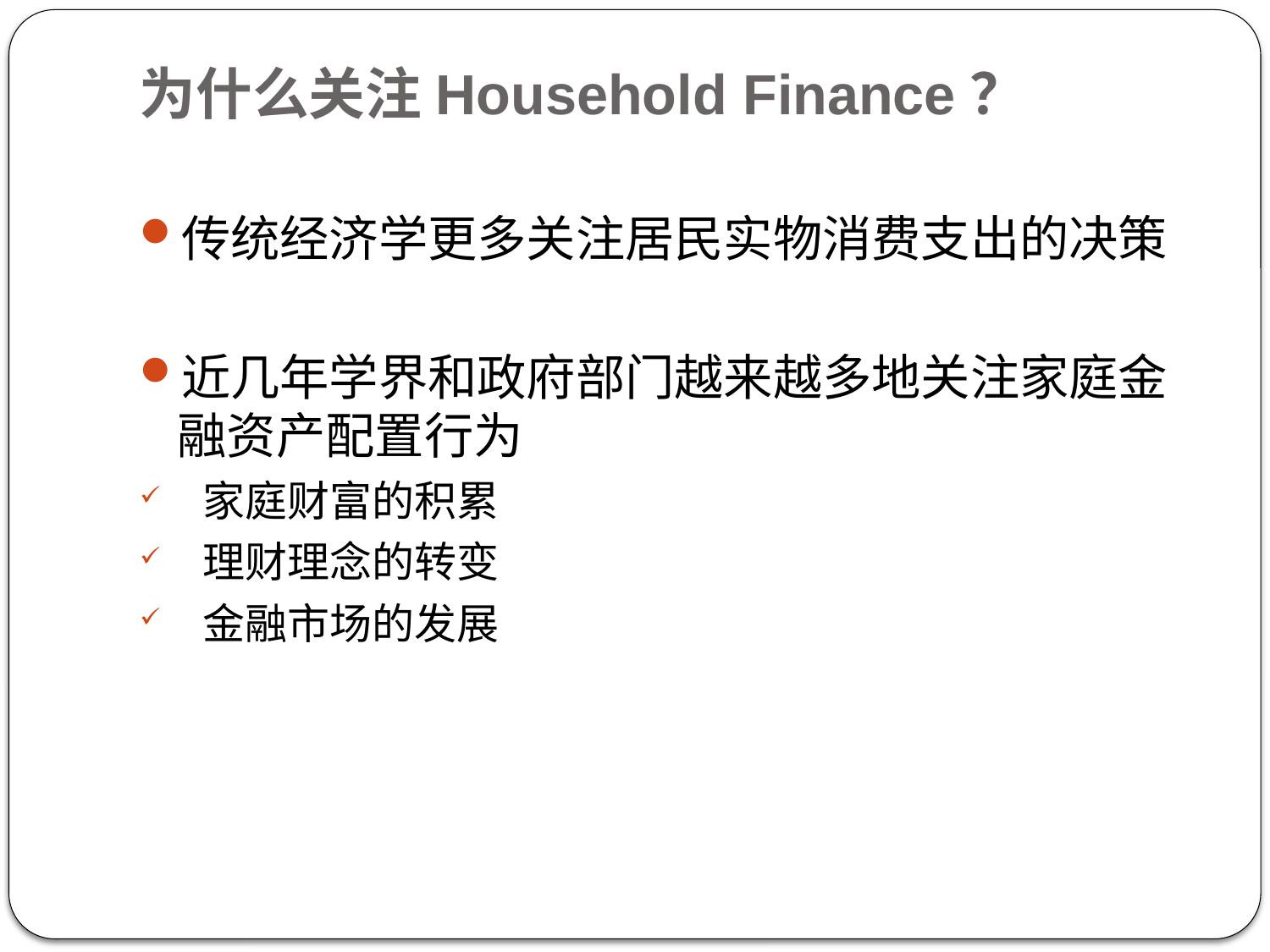

# 为什么关注Household Finance？
传统经济学更多关注居民实物消费支出的决策

近几年学界和政府部门越来越多地关注家庭金融资产配置行为
家庭财富的积累
理财理念的转变
金融市场的发展

4